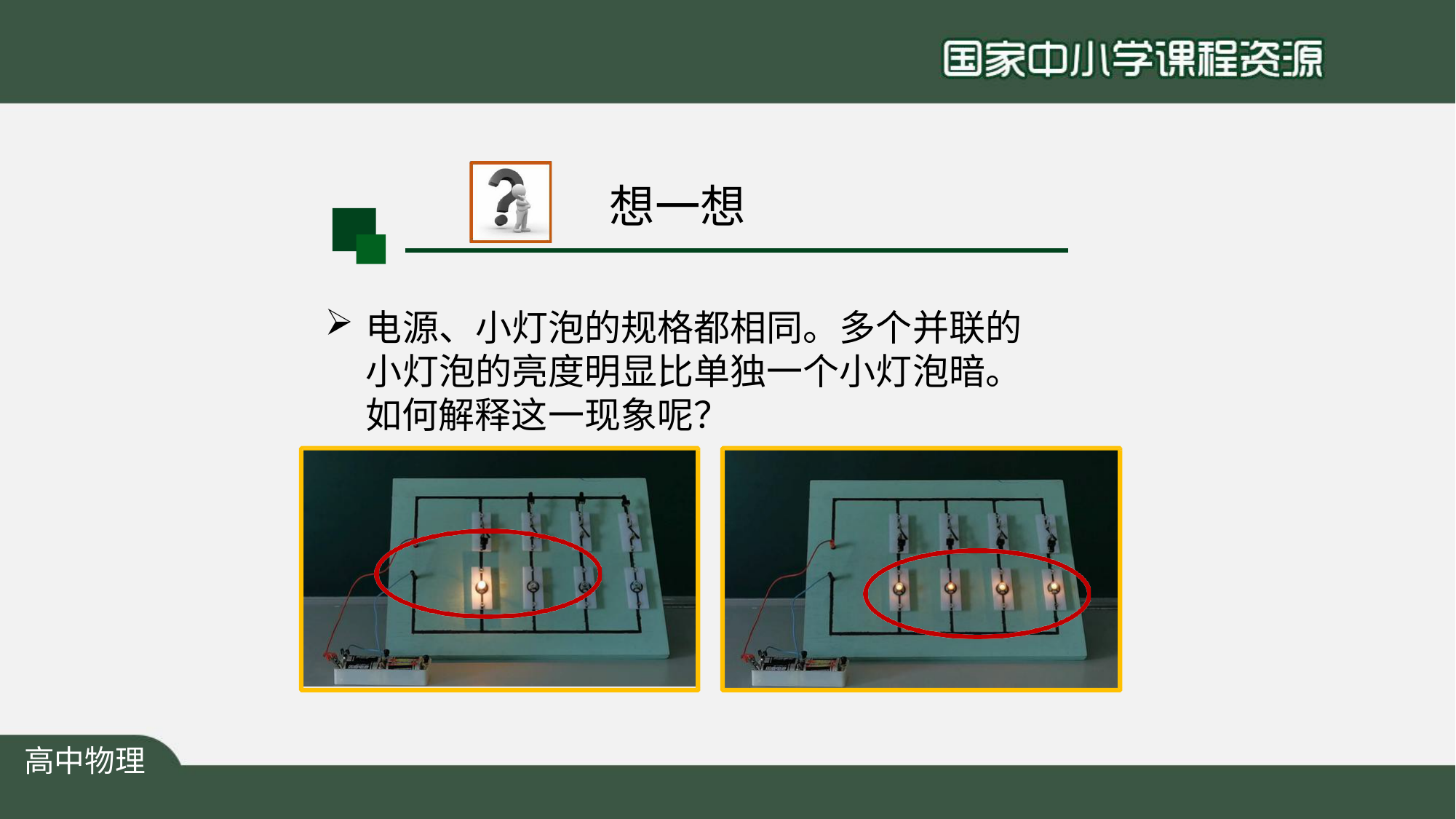

# 想一想

电源、小灯泡的规格都相同。多个并联的 小灯泡的亮度明显比单独一个小灯泡暗。 如何解释这一现象呢？

高中物理